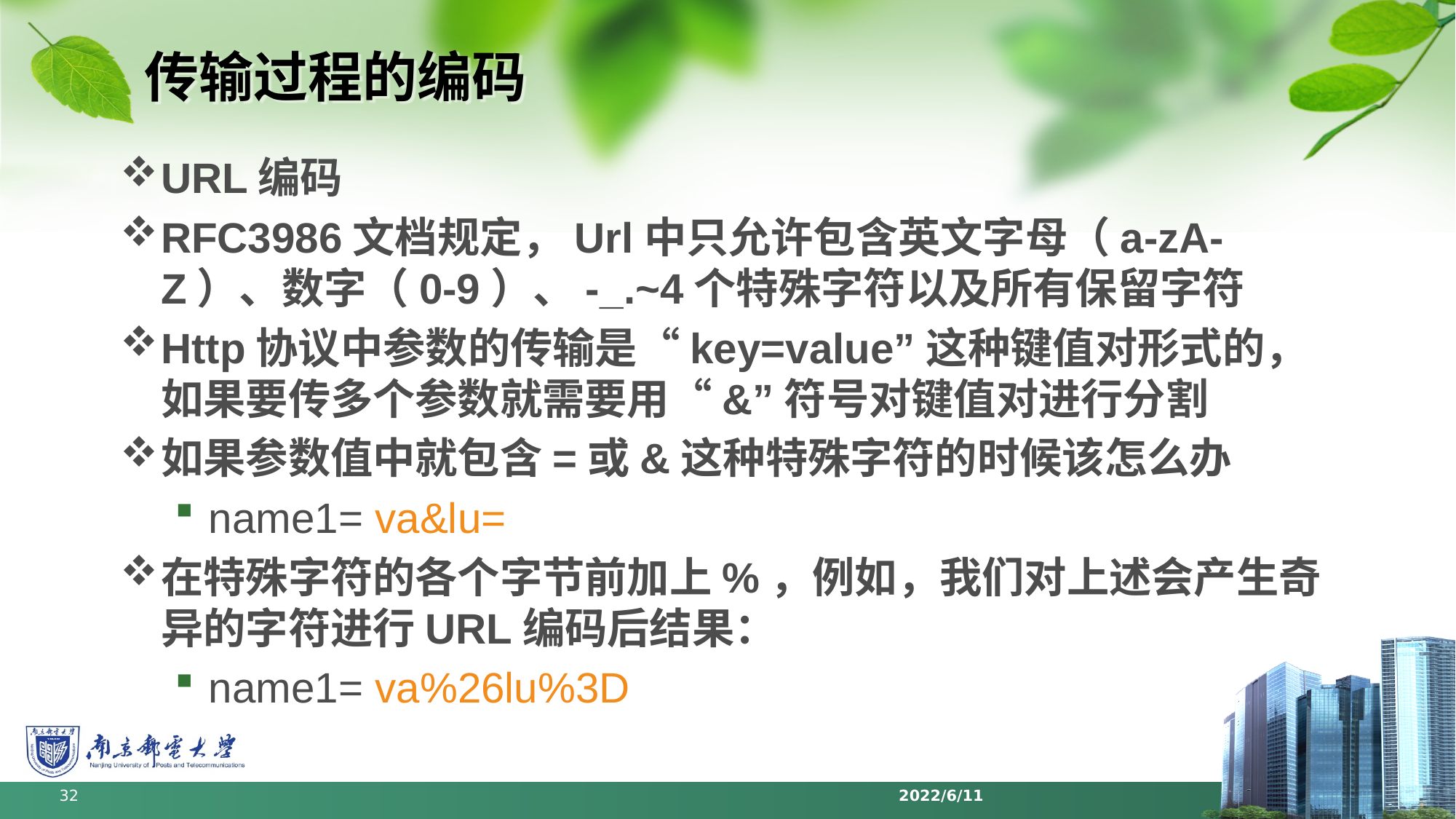

# 传输过程的编码
URL编码
RFC3986文档规定，Url中只允许包含英文字母（a-zA-Z）、数字（0-9）、-_.~4个特殊字符以及所有保留字符
Http协议中参数的传输是“key=value”这种键值对形式的，如果要传多个参数就需要用“&”符号对键值对进行分割
如果参数值中就包含=或&这种特殊字符的时候该怎么办
name1= va&lu=
在特殊字符的各个字节前加上%，例如，我们对上述会产生奇异的字符进行URL编码后结果：
name1= va%26lu%3D
32
2022/6/11